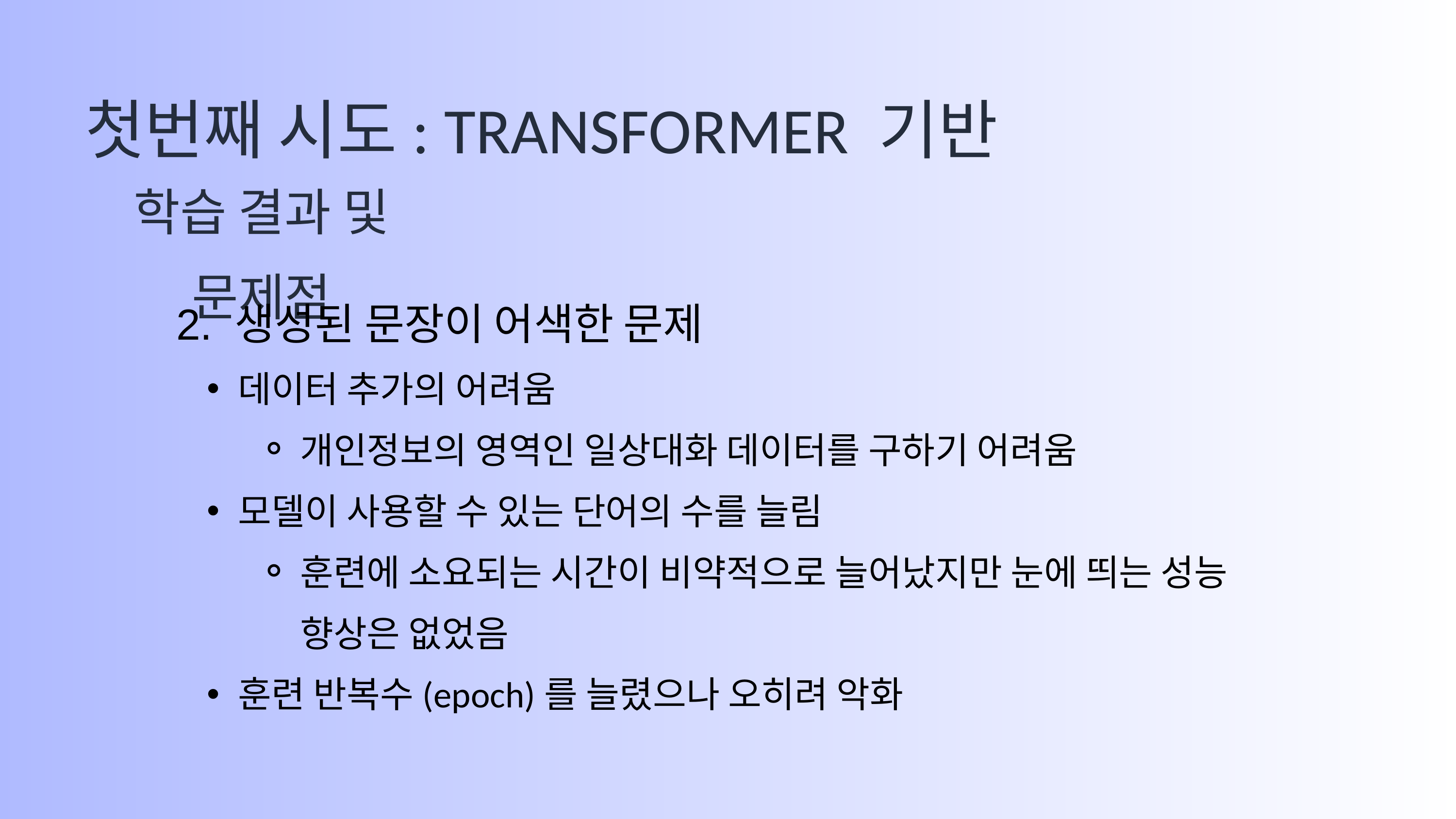

첫번째 시도: TRANSFORMER 기반
학습 결과 및 문제점
2. 생성된 문장이 어색한 문제
데이터 추가의 어려움
개인정보의 영역인 일상대화 데이터를 구하기 어려움
모델이 사용할 수 있는 단어의 수를 늘림
훈련에 소요되는 시간이 비약적으로 늘어났지만 눈에 띄는 성능 향상은 없었음
훈련 반복수(epoch)를 늘렸으나 오히려 악화